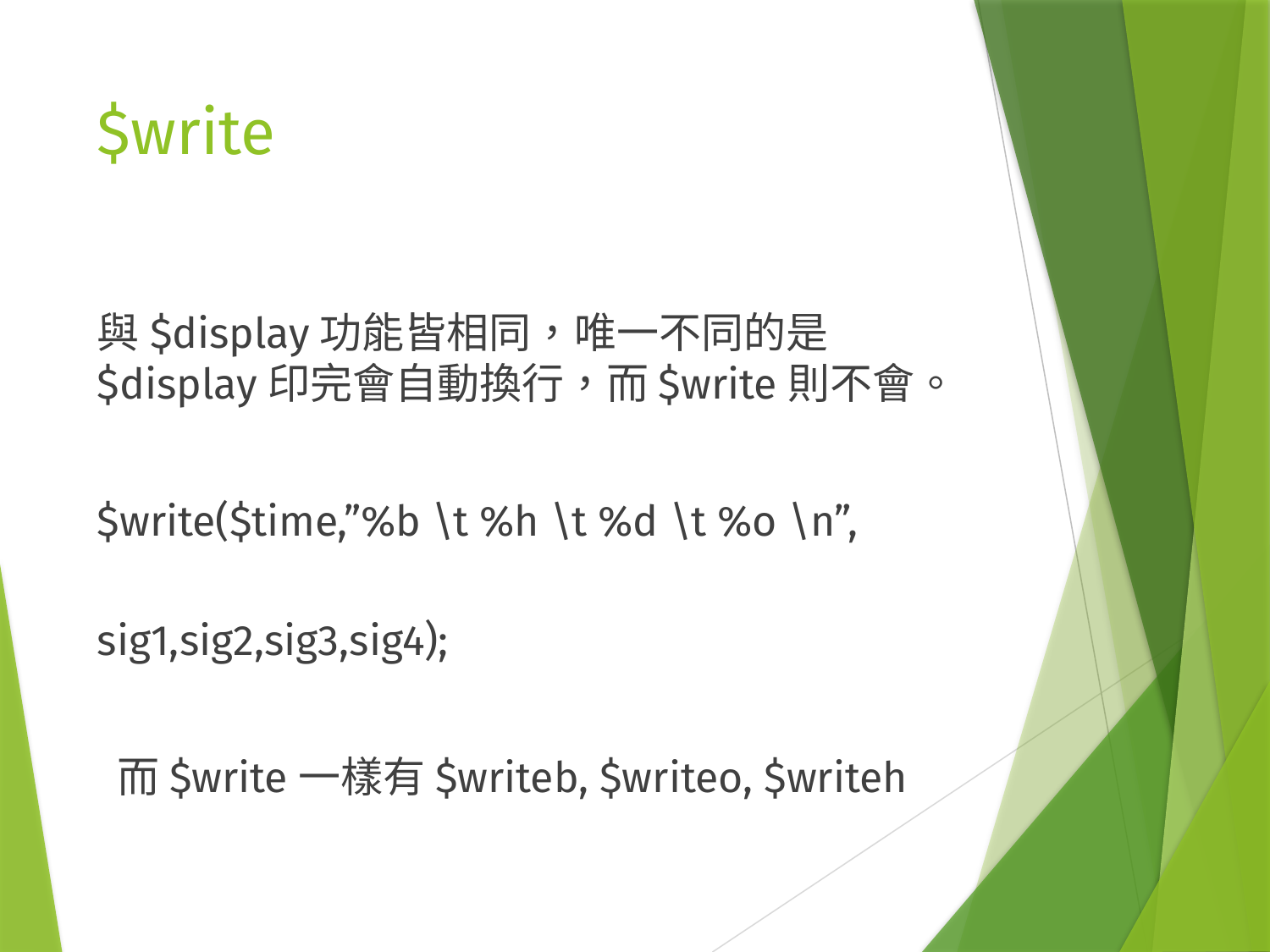

# $write
與$display功能皆相同，唯一不同的是$display印完會自動換行，而$write則不會。

$write($time,”%b \t %h \t %d \t %o \n”,
						sig1,sig2,sig3,sig4);

 而$write一樣有$writeb, $writeo, $writeh